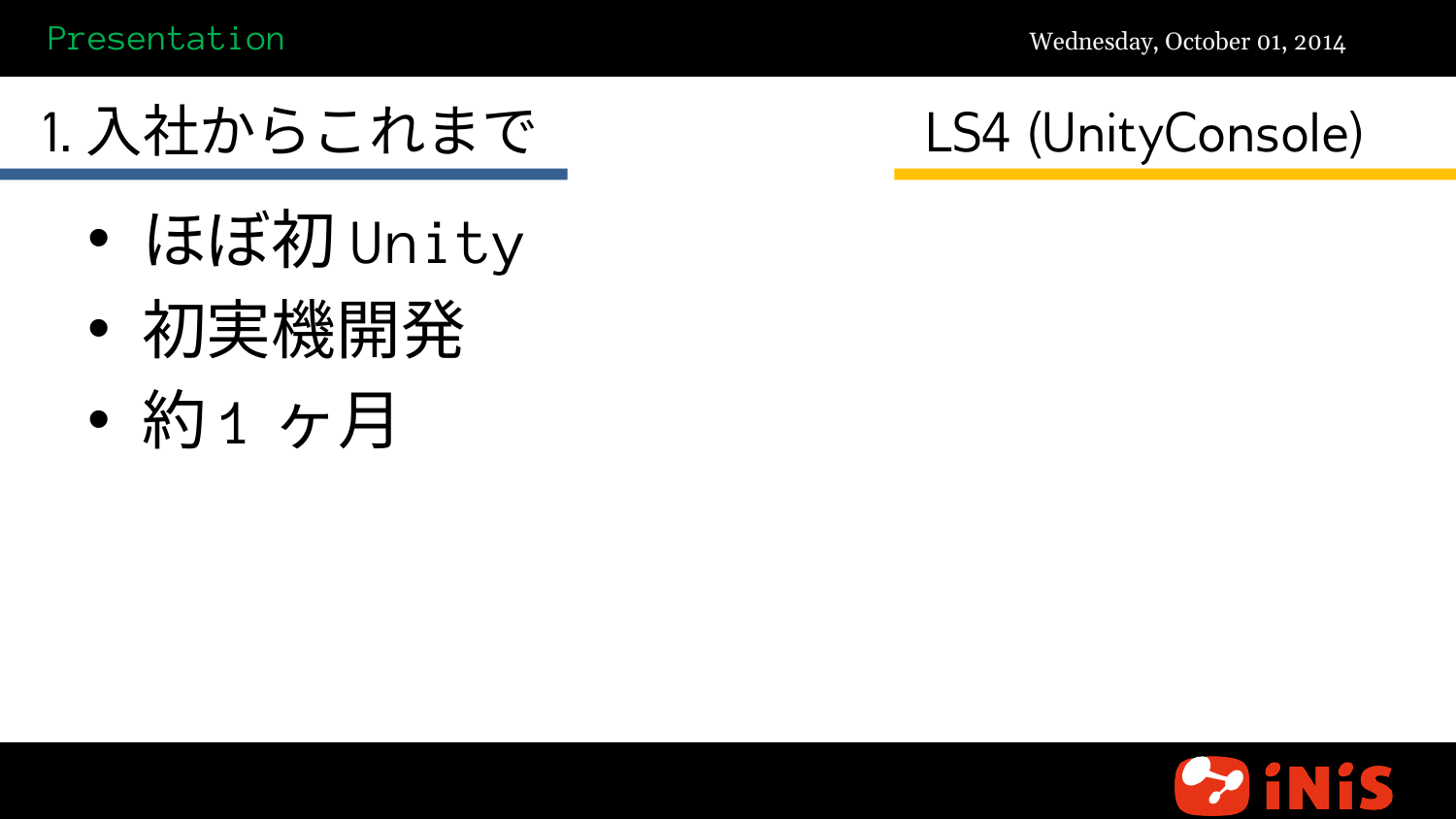

Wednesday, October 01, 2014
# 1.入社からこれまで
LS4 (UnityConsole)

ほぼ初Unity
初実機開発
約1ヶ月